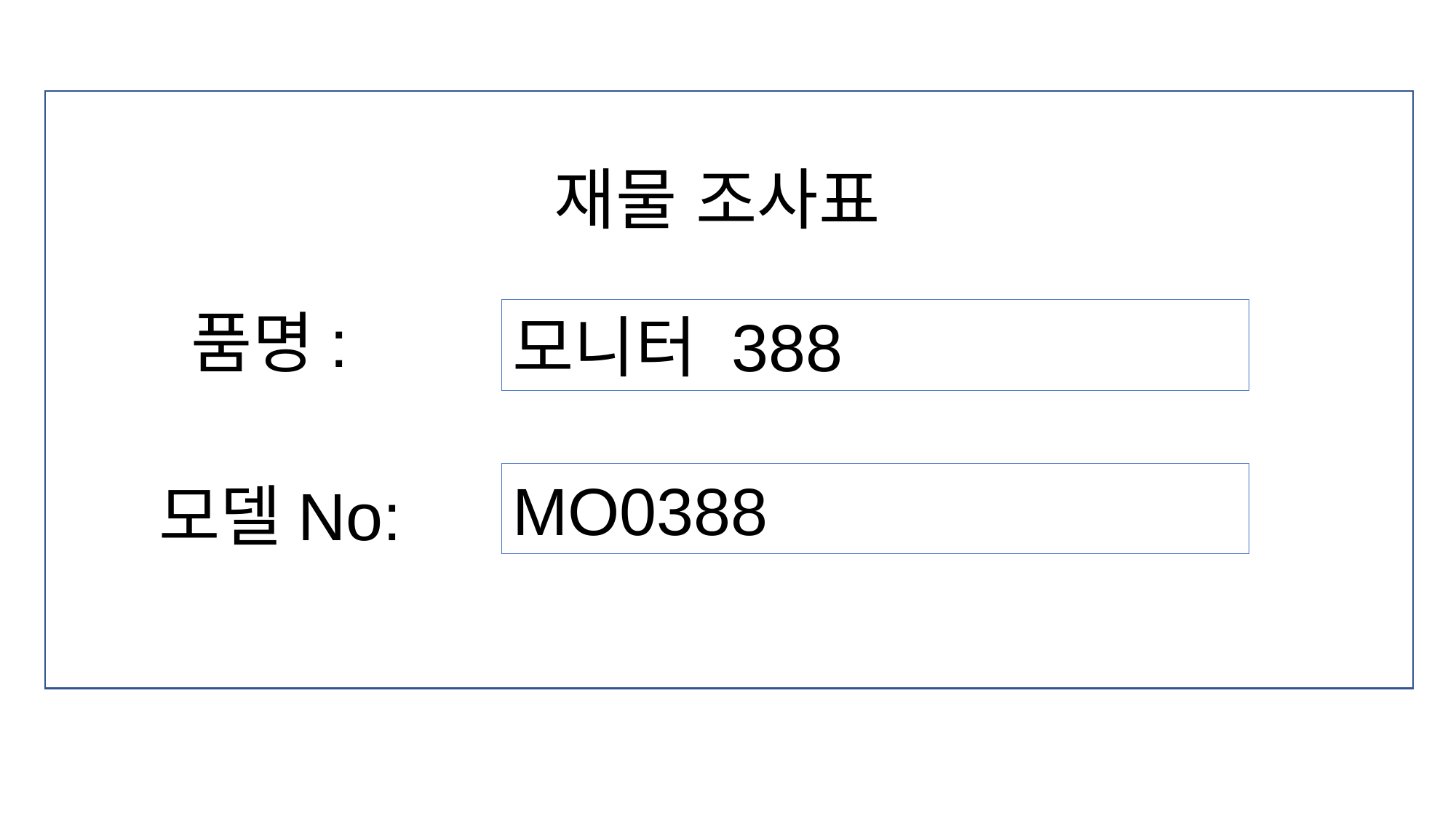

재물 조사표
품명:
모니터 388
MO0388
모델No: